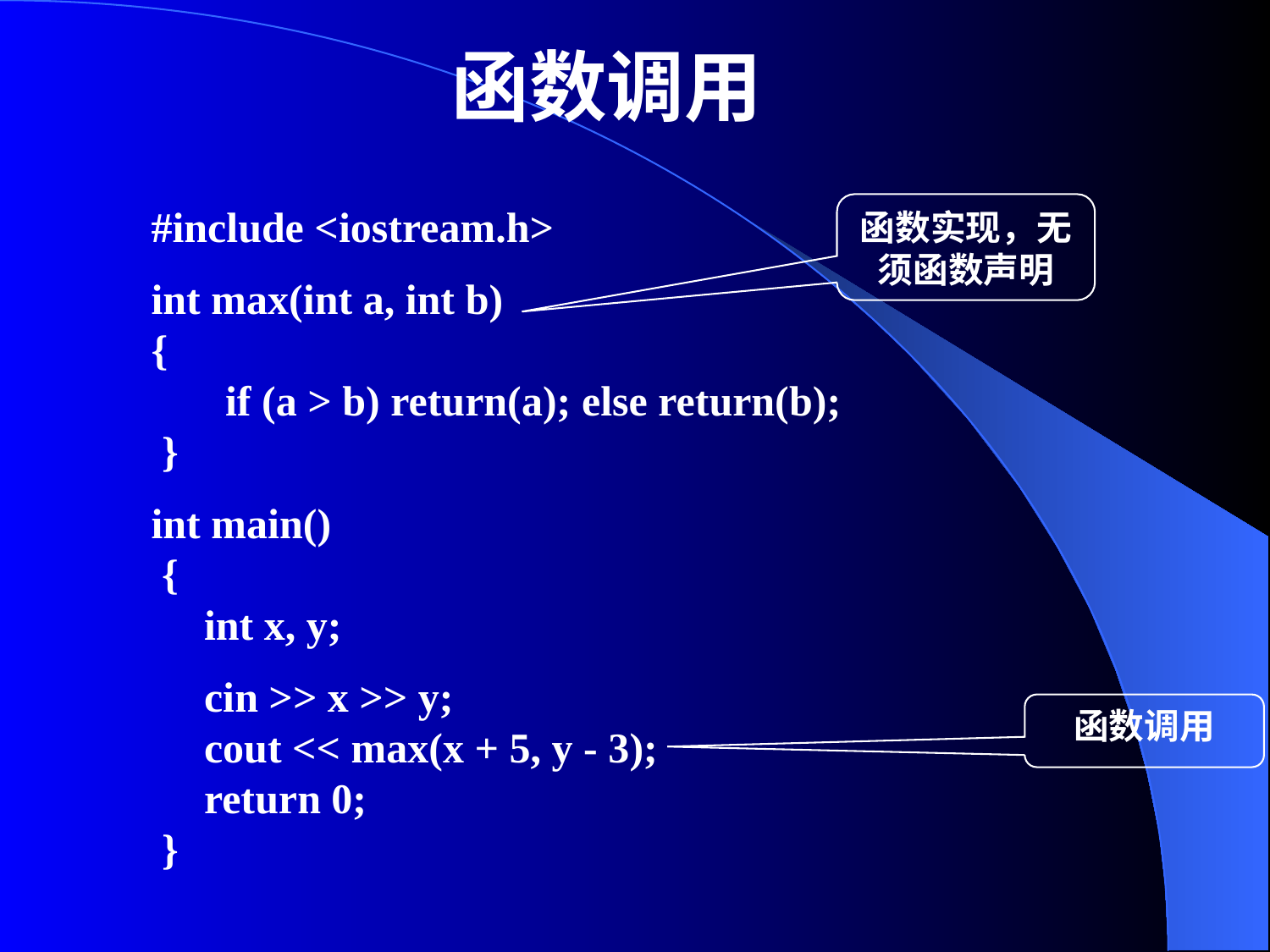

# 函数调用
#include <iostream.h>

int max(int a, int b)
{
       if (a > b) return(a); else return(b);
 }

int main()
 {
     int x, y;

     cin >> x >> y;
     cout << max(x + 5, y - 3);
     return 0;
 }

函数实现，无须函数声明
函数调用